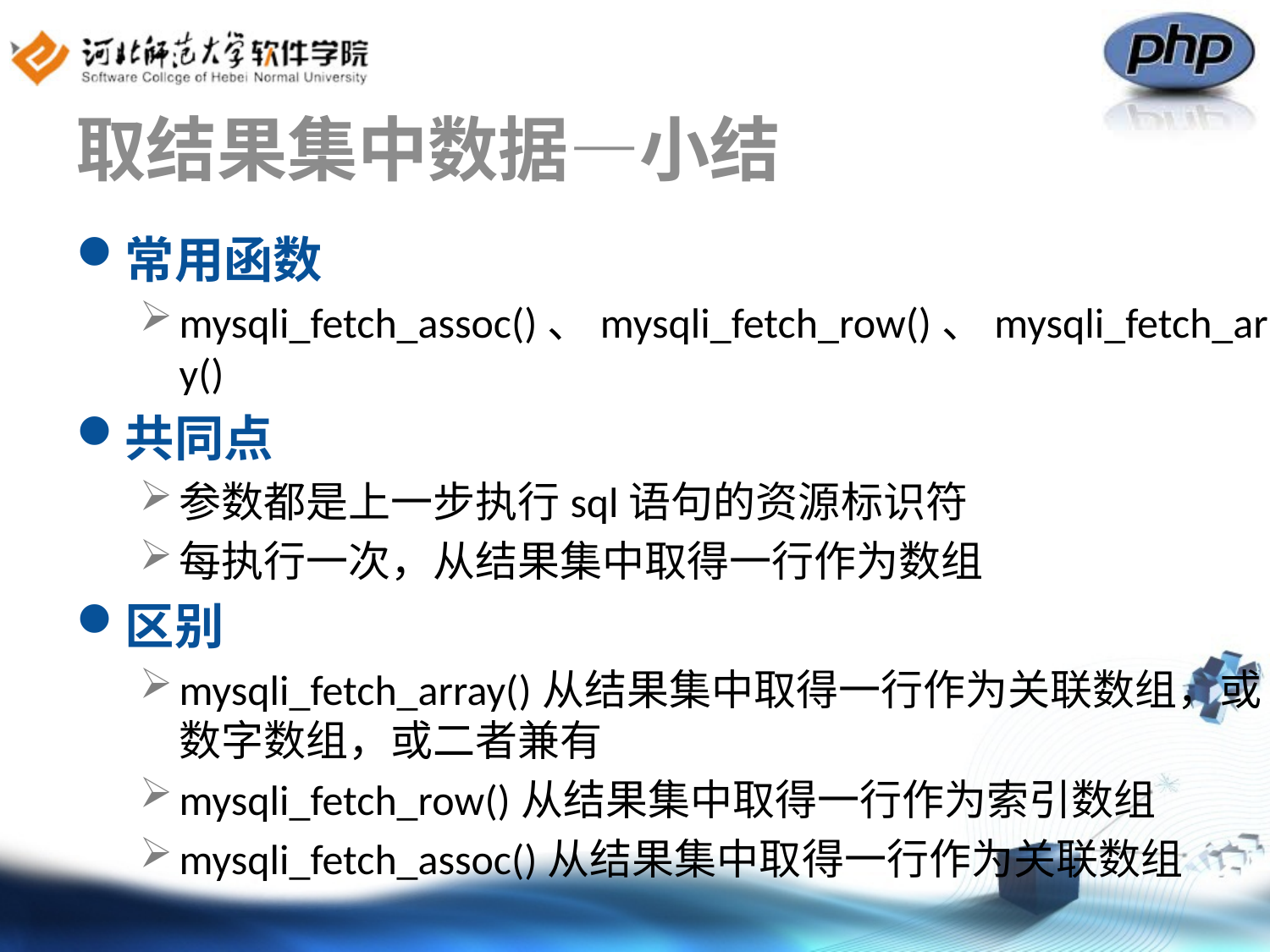

# 取结果集中数据—小结
常用函数
mysqli_fetch_assoc()、mysqli_fetch_row()、mysqli_fetch_array()
共同点
参数都是上一步执行sql语句的资源标识符
每执行一次，从结果集中取得一行作为数组
区别
mysqli_fetch_array()从结果集中取得一行作为关联数组，或数字数组，或二者兼有
mysqli_fetch_row()从结果集中取得一行作为索引数组
mysqli_fetch_assoc()从结果集中取得一行作为关联数组